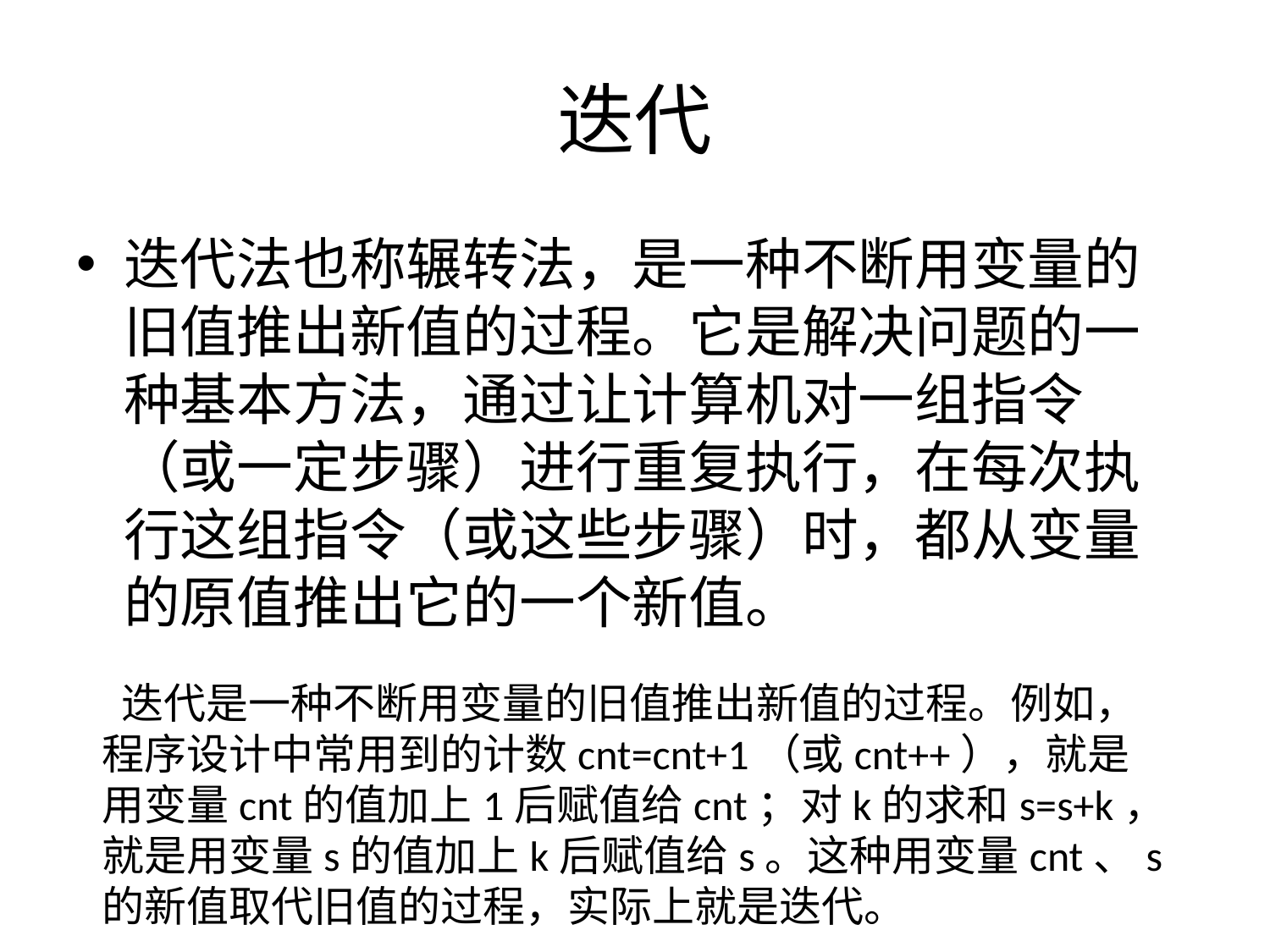

# 迭代
迭代法也称辗转法，是一种不断用变量的旧值推出新值的过程。它是解决问题的一种基本方法，通过让计算机对一组指令（或一定步骤）进行重复执行，在每次执行这组指令（或这些步骤）时，都从变量的原值推出它的一个新值。

 迭代是一种不断用变量的旧值推出新值的过程。例如，程序设计中常用到的计数cnt=cnt+1（或cnt++），就是用变量cnt的值加上1后赋值给cnt；对k的求和s=s+k，就是用变量s的值加上k后赋值给s。这种用变量cnt、s的新值取代旧值的过程，实际上就是迭代。